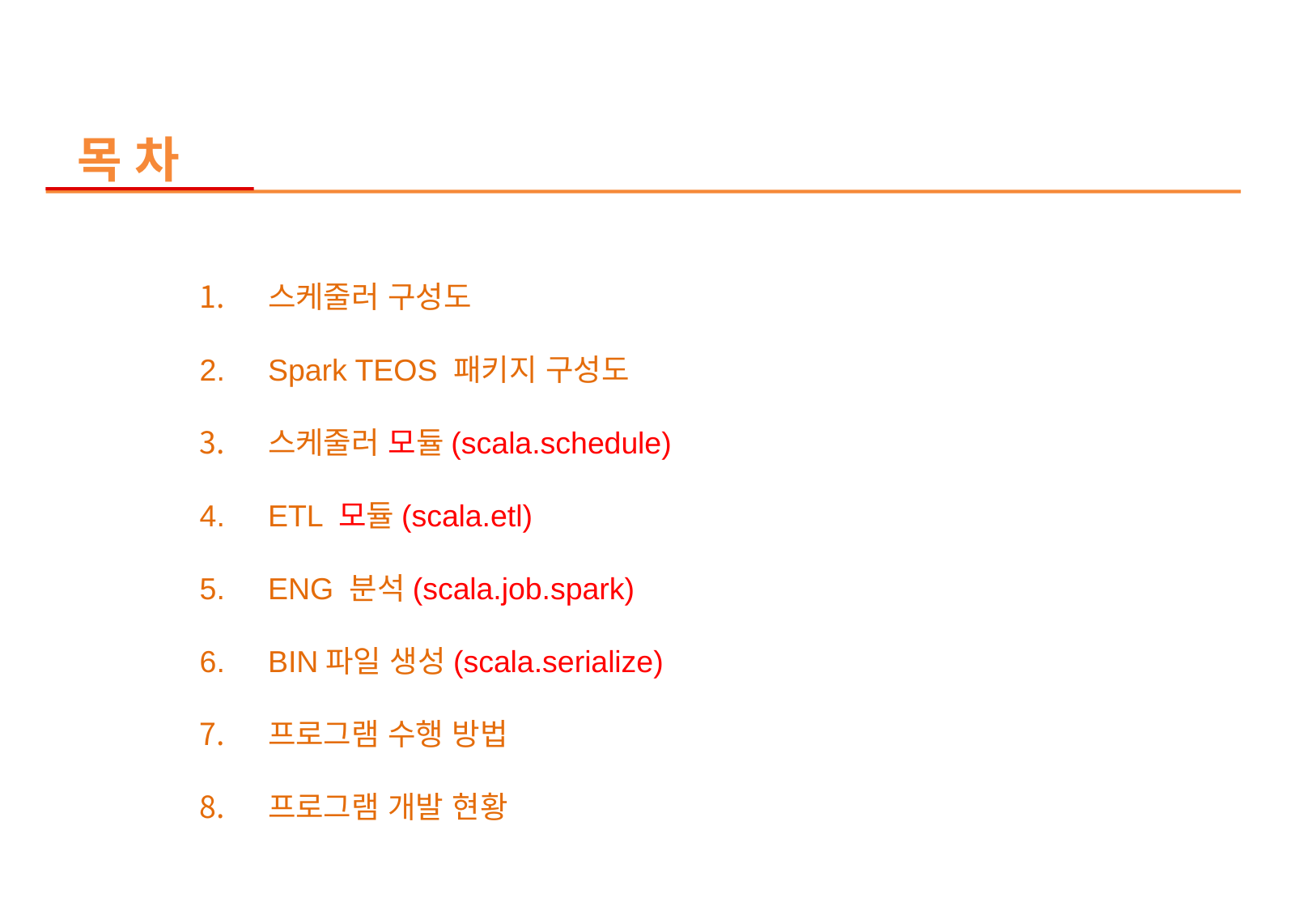

목 차

스케줄러 구성도
Spark TEOS 패키지 구성도
스케줄러 모듈(scala.schedule)
ETL 모듈(scala.etl)
ENG 분석(scala.job.spark)
BIN파일 생성(scala.serialize)
프로그램 수행 방법
프로그램 개발 현황